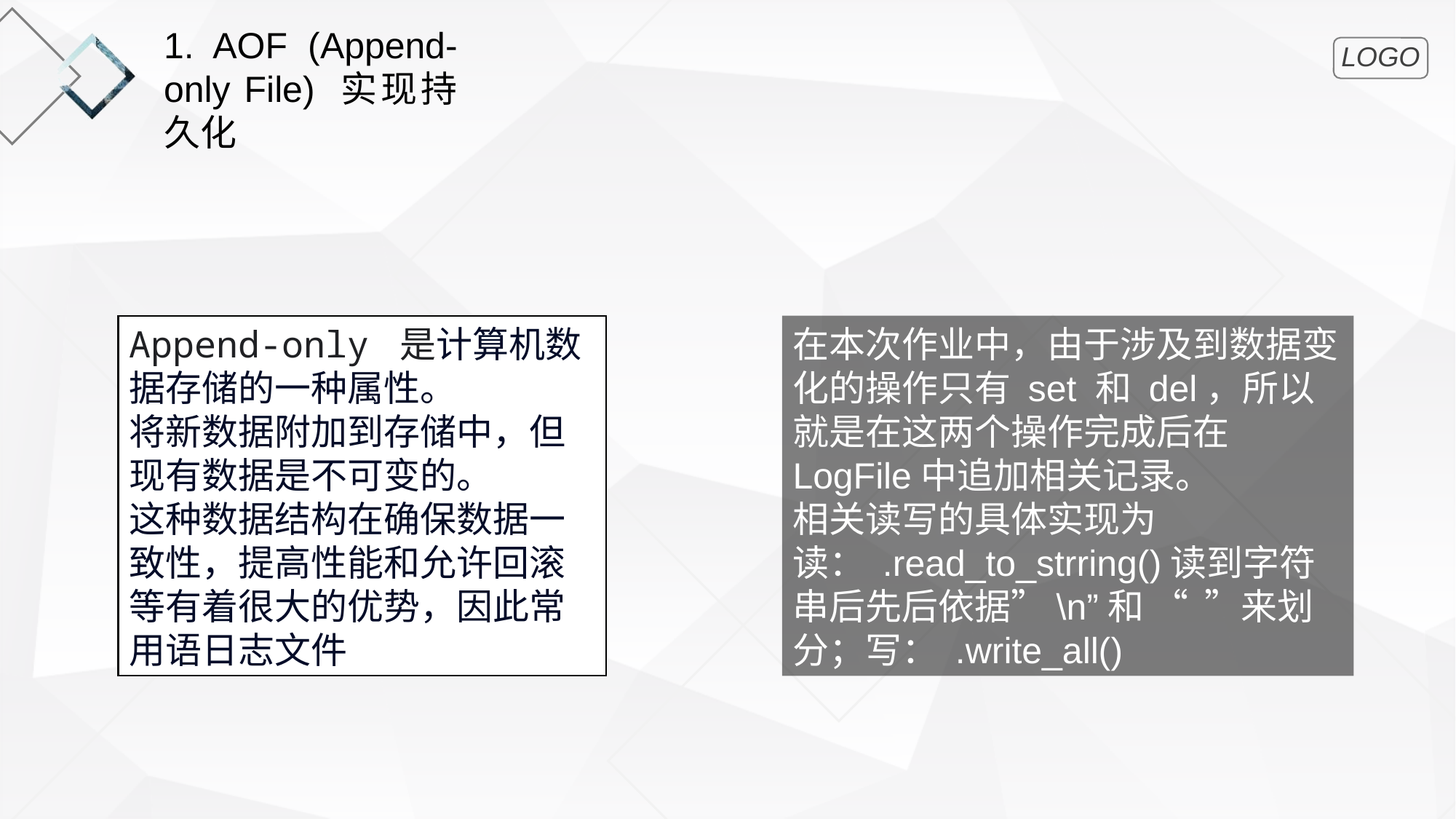

1. AOF (Append-only File) 实现持久化
Append-only 是计算机数据存储的一种属性。
将新数据附加到存储中，但现有数据是不可变的。
这种数据结构在确保数据一致性，提高性能和允许回滚等有着很大的优势，因此常用语日志文件
在本次作业中，由于涉及到数据变化的操作只有 set 和 del，所以就是在这两个操作完成后在LogFile中追加相关记录。
相关读写的具体实现为
读： .read_to_strring()读到字符串后先后依据”\n”和 “  ”来划分；写： .write_all()